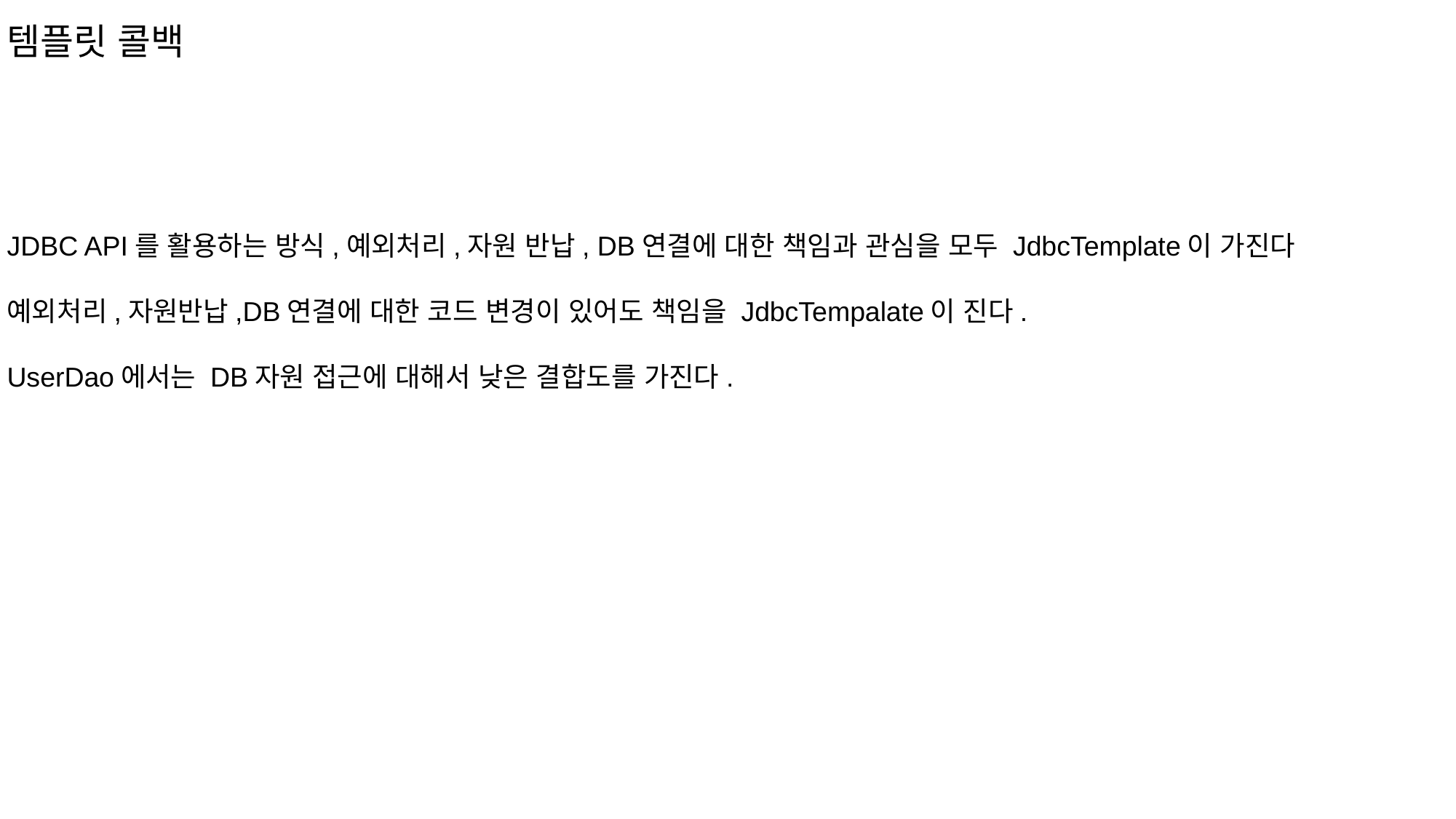

템플릿 콜백
JDBC API를 활용하는 방식,예외처리,자원 반납, DB연결에 대한 책임과 관심을 모두 JdbcTemplate이 가진다

예외처리,자원반납,DB연결에 대한 코드 변경이 있어도 책임을 JdbcTempalate이 진다.

UserDao에서는 DB자원 접근에 대해서 낮은 결합도를 가진다.